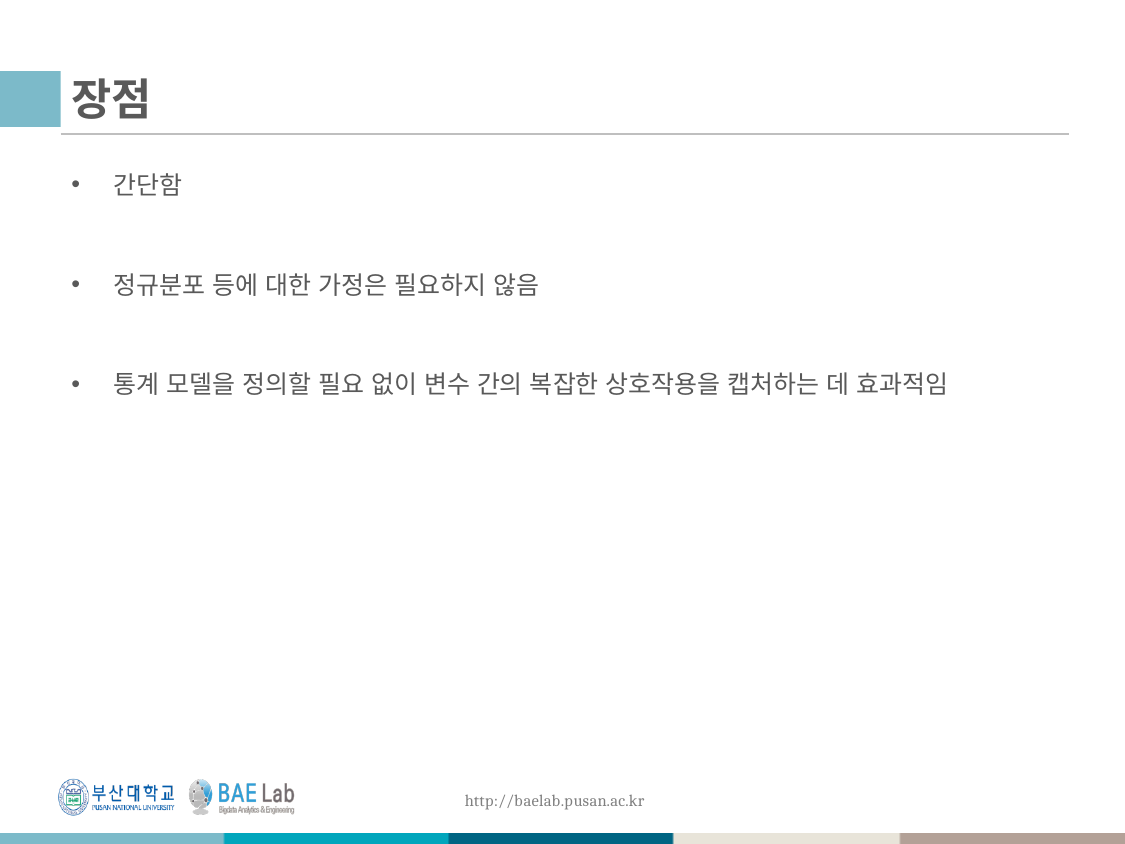

# 장점
간단함

정규분포 등에 대한 가정은 필요하지 않음

통계 모델을 정의할 필요 없이 변수 간의 복잡한 상호작용을 캡처하는 데 효과적임